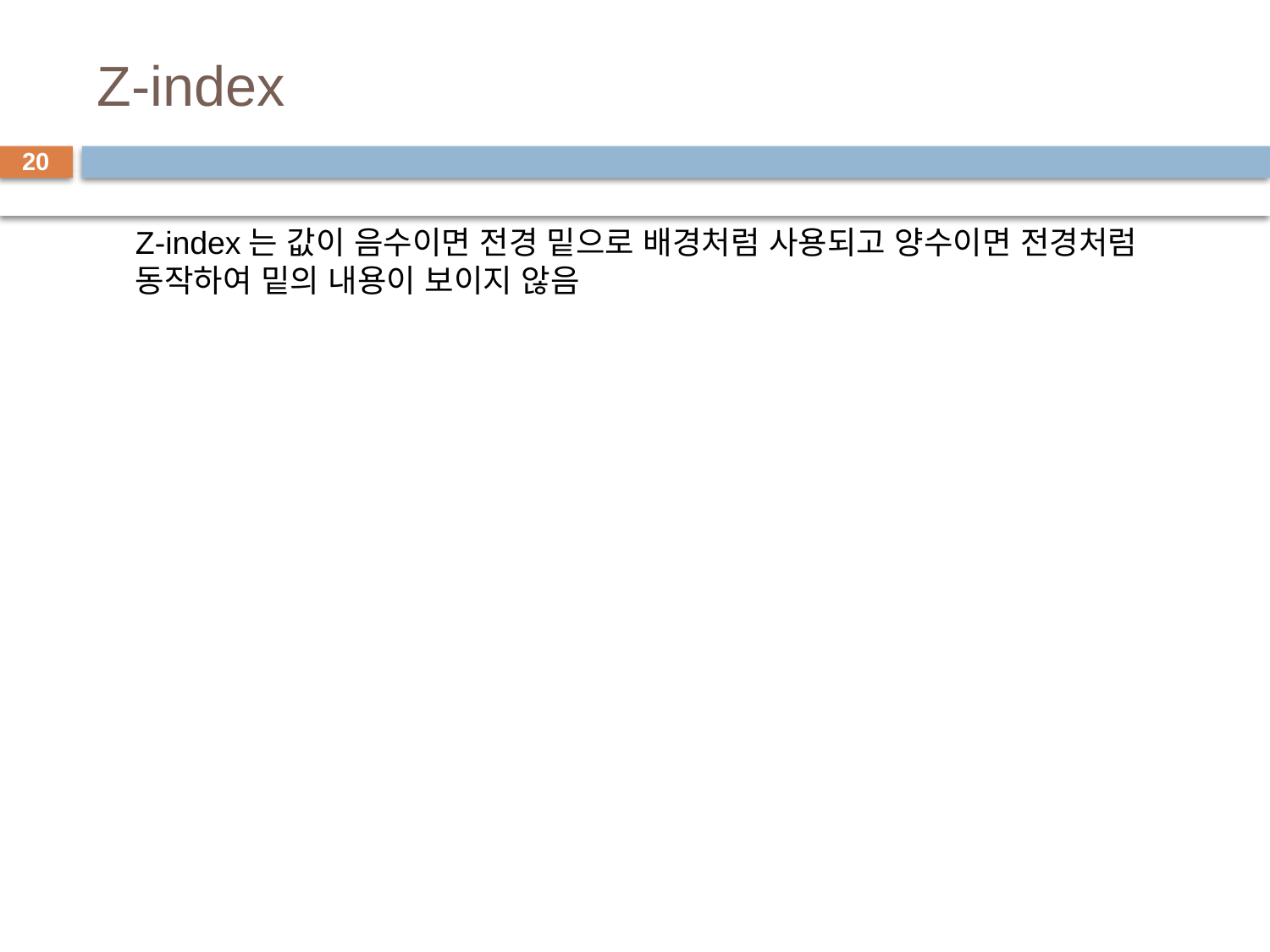

# Z-index
20
Z-index는 값이 음수이면 전경 밑으로 배경처럼 사용되고 양수이면 전경처럼
동작하여 밑의 내용이 보이지 않음